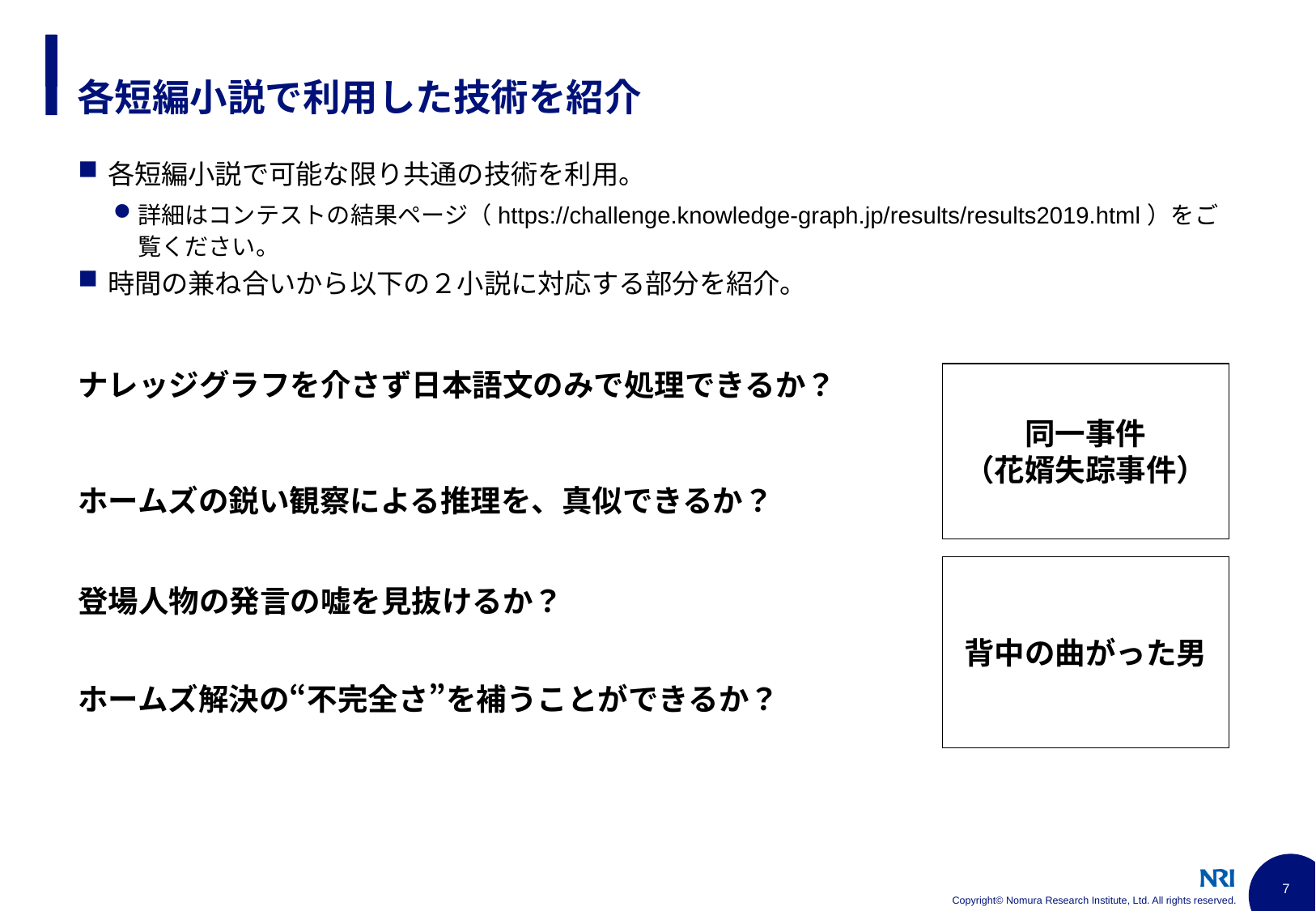

# 各短編小説で利用した技術を紹介
各短編小説で可能な限り共通の技術を利用。
詳細はコンテストの結果ページ（https://challenge.knowledge-graph.jp/results/results2019.html）をご覧ください。
時間の兼ね合いから以下の２小説に対応する部分を紹介。
ナレッジグラフを介さず日本語文のみで処理できるか？
同一事件
（花婿失踪事件）
ホームズの鋭い観察による推理を、真似できるか？
背中の曲がった男
登場人物の発言の嘘を見抜けるか？
ホームズ解決の“不完全さ”を補うことができるか？